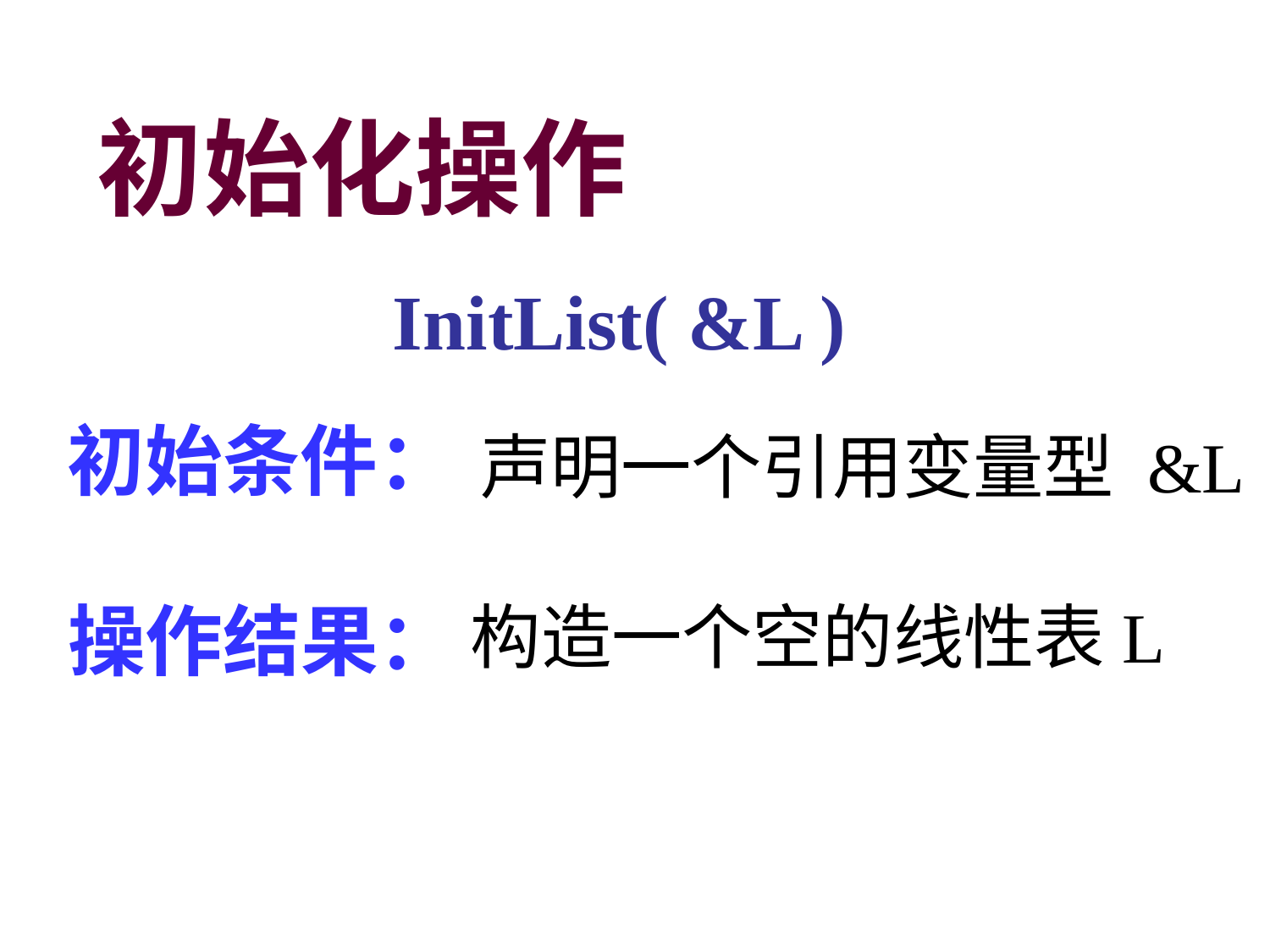

初始化操作
 InitList( &L )

初始条件：
声明一个引用变量型 &L
操作结果：
构造一个空的线性表L